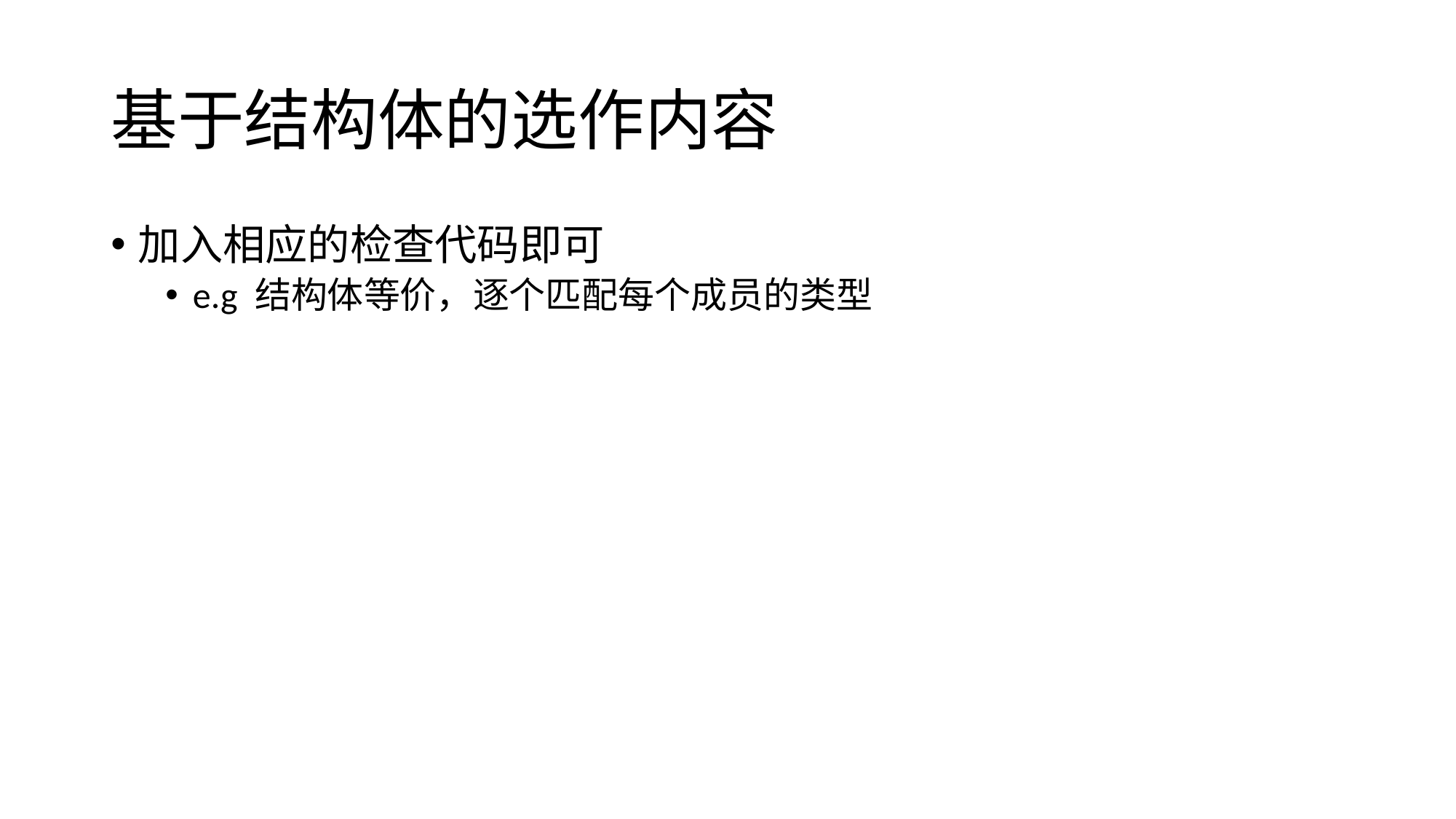

# 基于结构体的选作内容
加入相应的检查代码即可
e.g 结构体等价，逐个匹配每个成员的类型